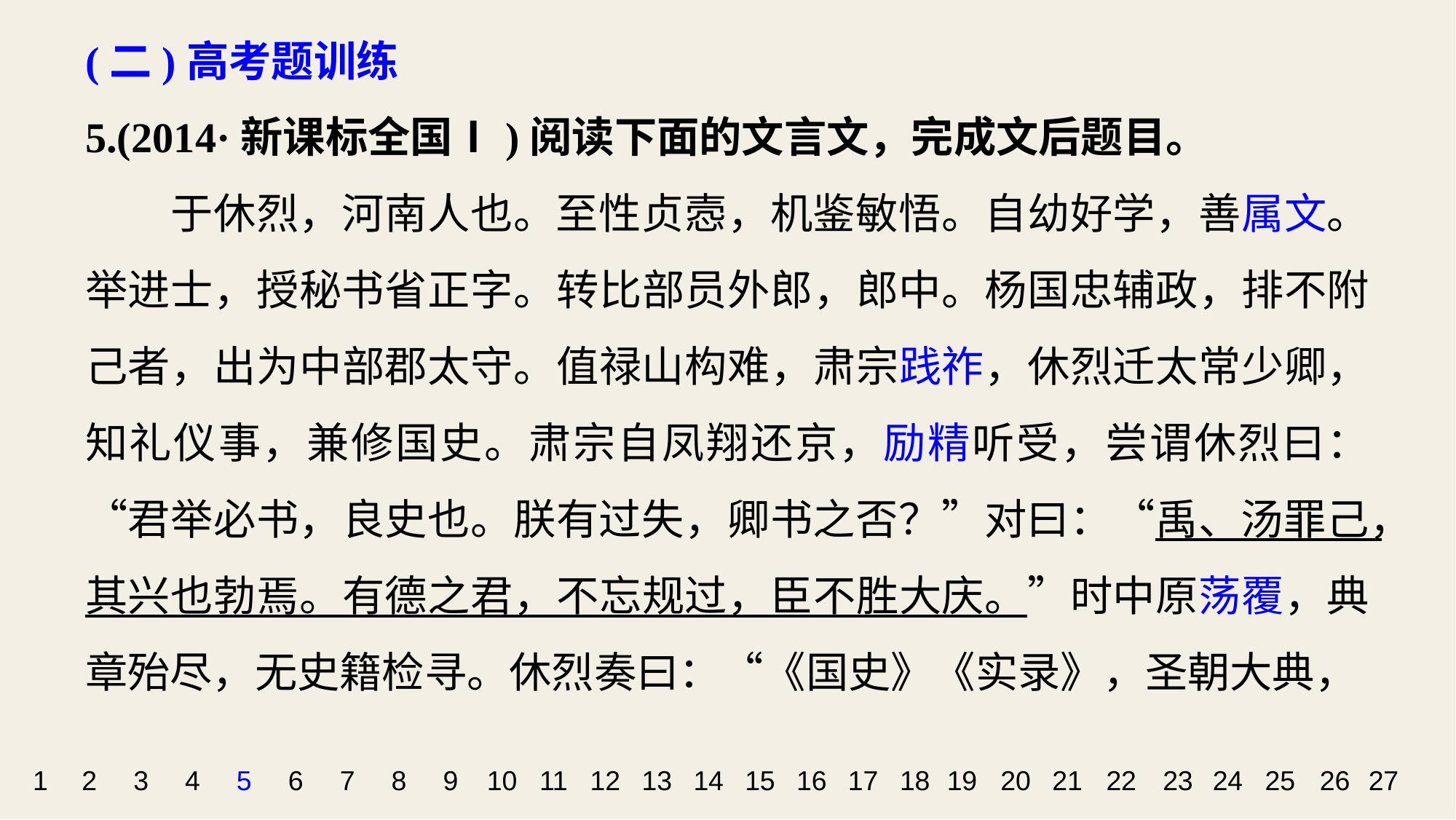

(二)高考题训练
5.(2014·新课标全国Ⅰ)阅读下面的文言文，完成文后题目。
于休烈，河南人也。至性贞悫，机鉴敏悟。自幼好学，善属文。举进士，授秘书省正字。转比部员外郎，郎中。杨国忠辅政，排不附己者，出为中部郡太守。值禄山构难，肃宗践祚，休烈迁太常少卿，知礼仪事，兼修国史。肃宗自凤翔还京，励精听受，尝谓休烈曰：“君举必书，良史也。朕有过失，卿书之否？”对曰：“禹、汤罪己，其兴也勃焉。有德之君，不忘规过，臣不胜大庆。”时中原荡覆，典章殆尽，无史籍检寻。休烈奏曰：“《国史》《实录》，圣朝大典，
1
2
3
4
5
6
7
8
9
10
11
12
13
14
15
16
17
18
19
20
21
22
23
24
25
26
27